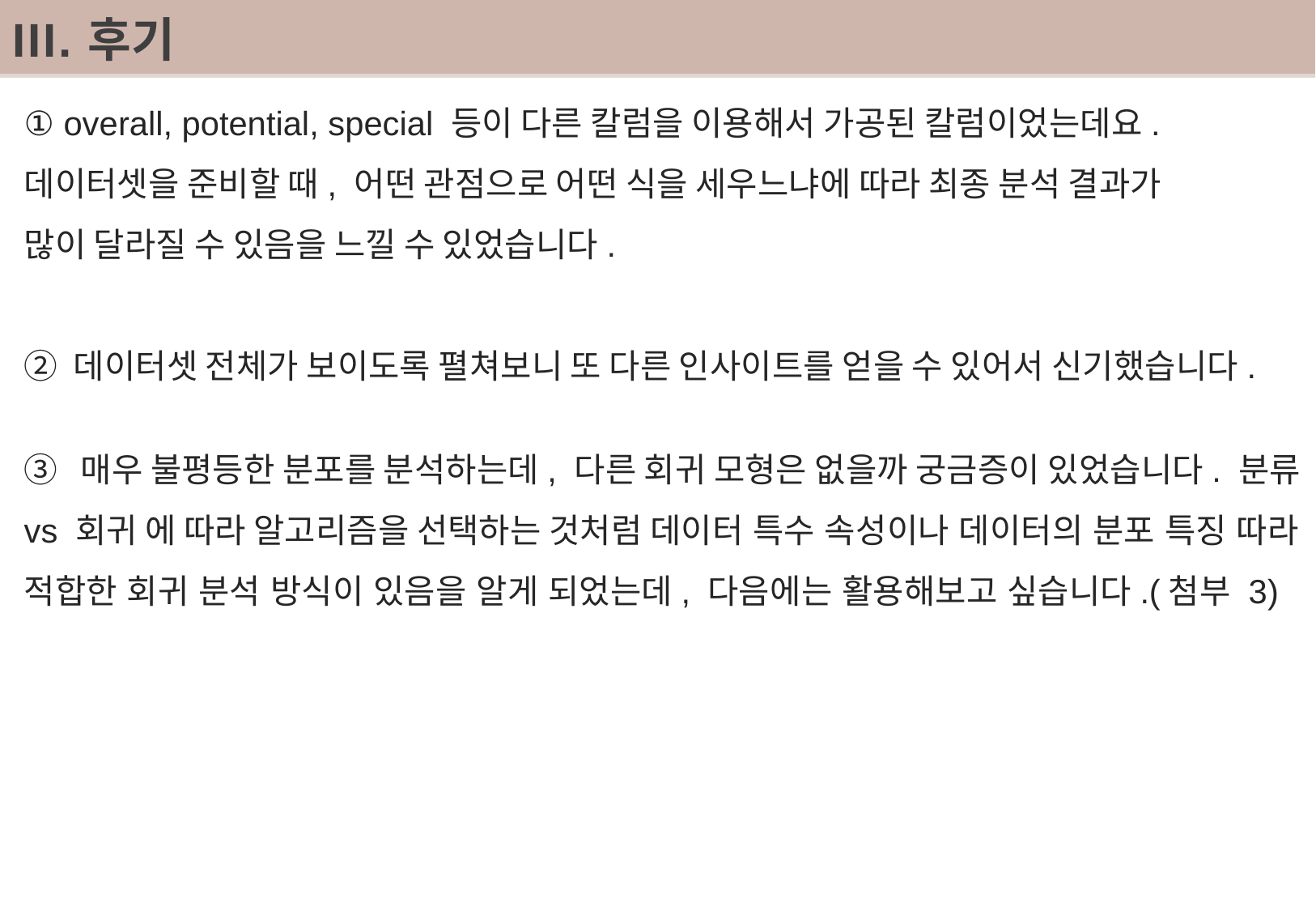

# 후기
① overall, potential, special 등이 다른 칼럼을 이용해서 가공된 칼럼이었는데요.
데이터셋을 준비할 때, 어떤 관점으로 어떤 식을 세우느냐에 따라 최종 분석 결과가
많이 달라질 수 있음을 느낄 수 있었습니다.

② 데이터셋 전체가 보이도록 펼쳐보니 또 다른 인사이트를 얻을 수 있어서 신기했습니다.

③  매우 불평등한 분포를 분석하는데, 다른 회귀 모형은 없을까 궁금증이 있었습니다. 분류 vs 회귀 에 따라 알고리즘을 선택하는 것처럼 데이터 특수 속성이나 데이터의 분포 특징 따라 적합한 회귀 분석 방식이 있음을 알게 되었는데, 다음에는 활용해보고 싶습니다.(첨부 3)